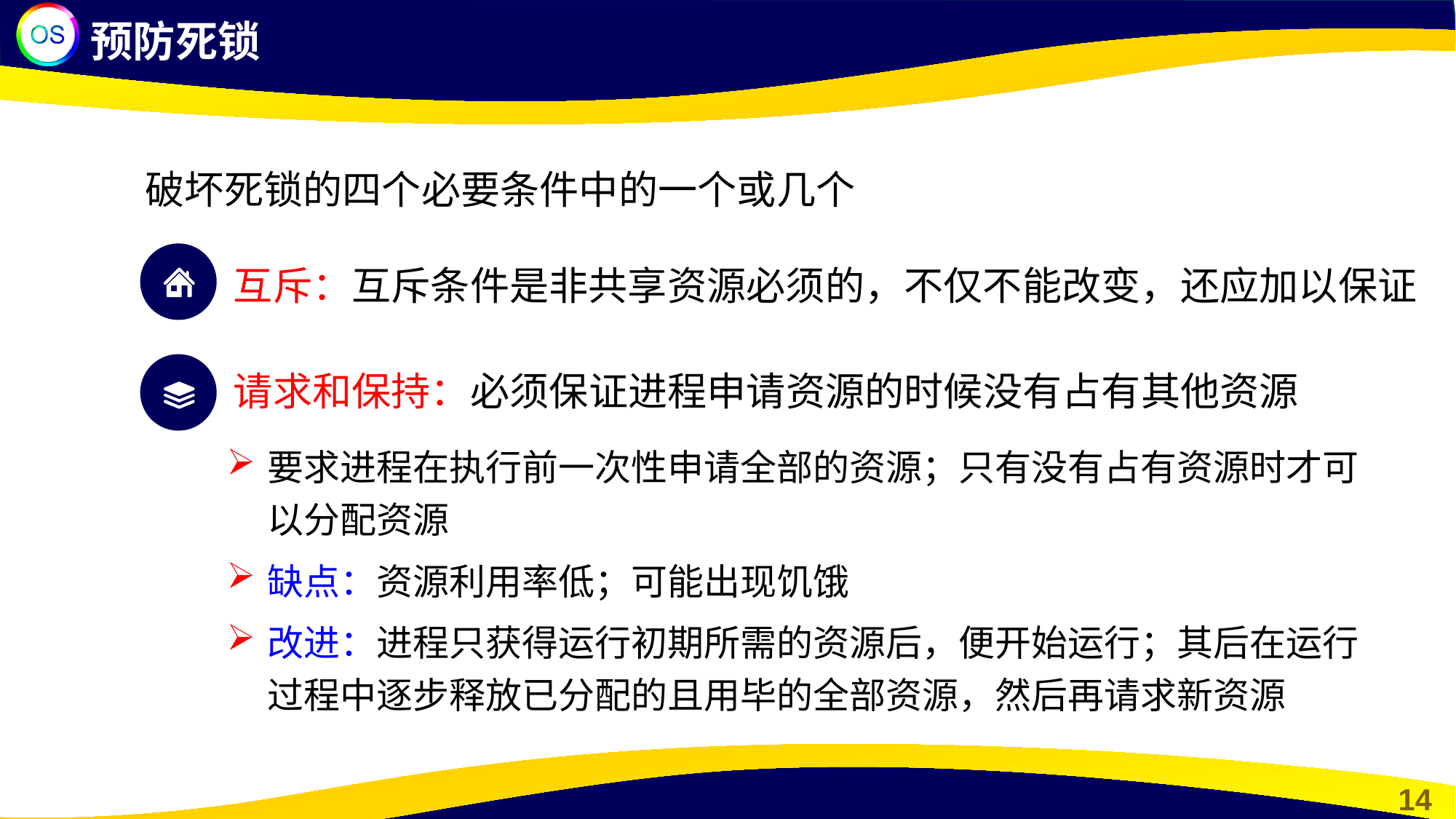

预防死锁
破坏死锁的四个必要条件中的一个或几个

互斥：互斥条件是非共享资源必须的，不仅不能改变，还应加以保证

请求和保持：必须保证进程申请资源的时候没有占有其他资源

要求进程在执行前一次性申请全部的资源；只有没有占有资源时才可以分配资源
缺点：资源利用率低；可能出现饥饿
改进：进程只获得运行初期所需的资源后，便开始运行；其后在运行过程中逐步释放已分配的且用毕的全部资源，然后再请求新资源